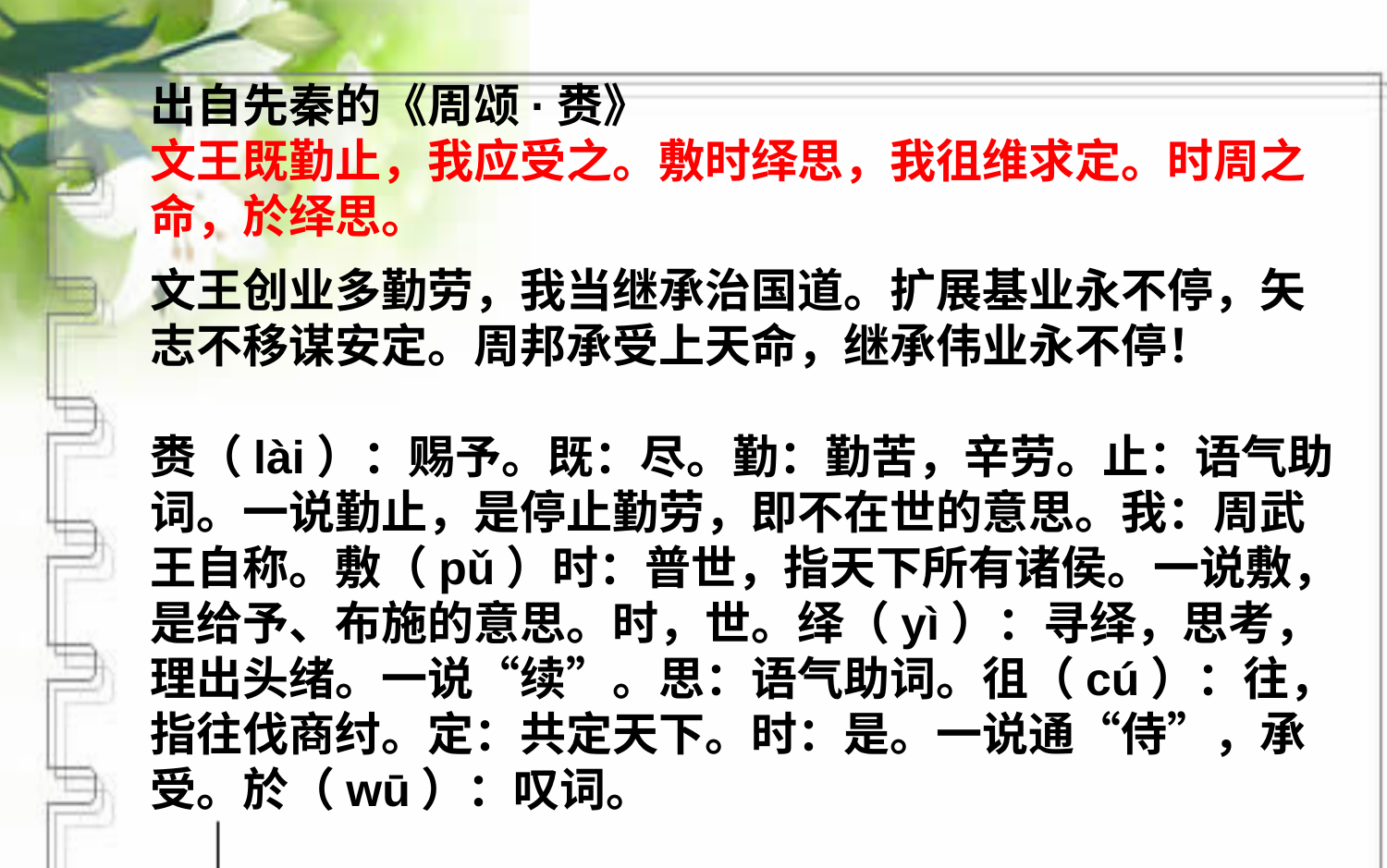

出自先秦的《周颂·赉》
文王既勤止，我应受之。敷时绎思，我徂维求定。时周之命，於绎思。

文王创业多勤劳，我当继承治国道。扩展基业永不停，矢志不移谋安定。周邦承受上天命，继承伟业永不停！

赉（lài）：赐予。既：尽。勤：勤苦，辛劳。止：语气助词。一说勤止，是停止勤劳，即不在世的意思。我：周武王自称。敷（pǔ）时：普世，指天下所有诸侯。一说敷，是给予、布施的意思。时，世。绎（yì）：寻绎，思考，理出头绪。一说“续”。思：语气助词。徂（cú）：往，指往伐商纣。定：共定天下。时：是。一说通“侍”，承受。於（wū）：叹词。